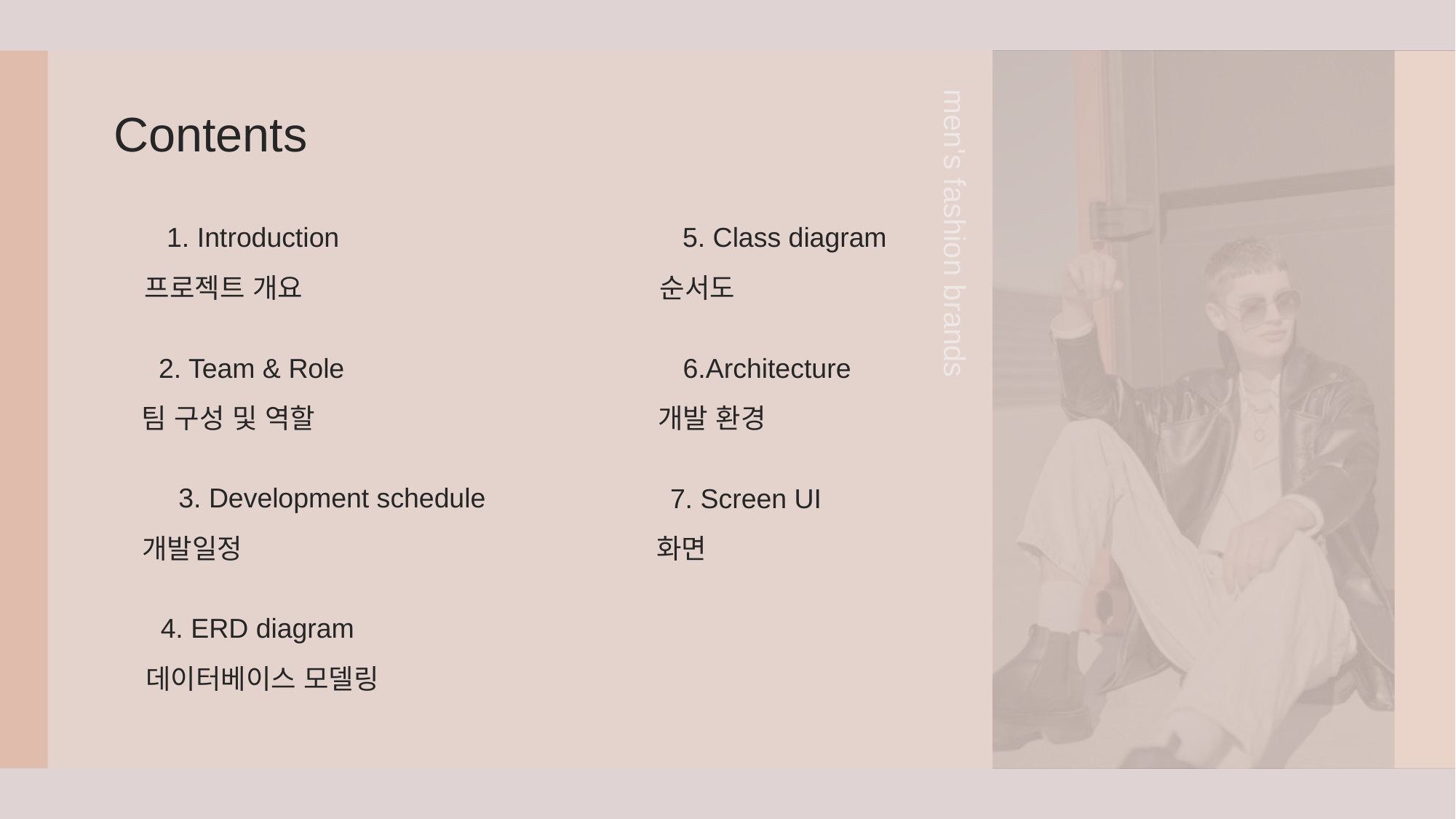

Contents
1. Introduction
5. Class diagram
프로젝트 개요
순서도
men's fashion brands
2. Team & Role
6.Architecture
개발 환경
팀 구성 및 역할
3. Development schedule
7. Screen UI
개발일정
화면
4. ERD diagram
데이터베이스 모델링